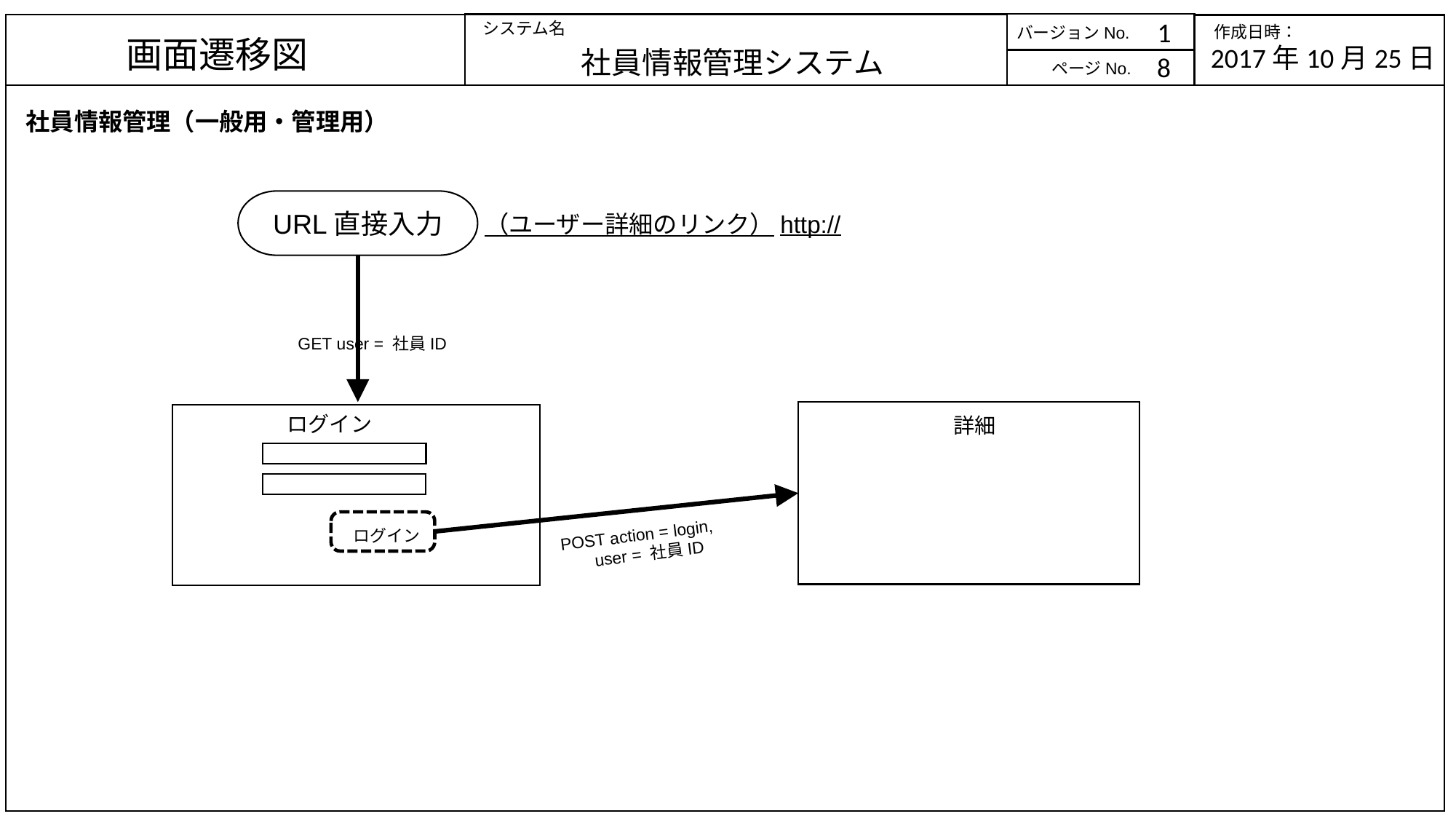

1
システム名

作成日時：
バージョンNo.
画面遷移図
2017年10月25日
社員情報管理システム
8
ページNo.
社員情報管理（一般用・管理用）

URL直接入力
（ユーザー詳細のリンク）http://
GET user = 社員ID

ログイン
詳細

POST action = login,
user = 社員ID

ログイン